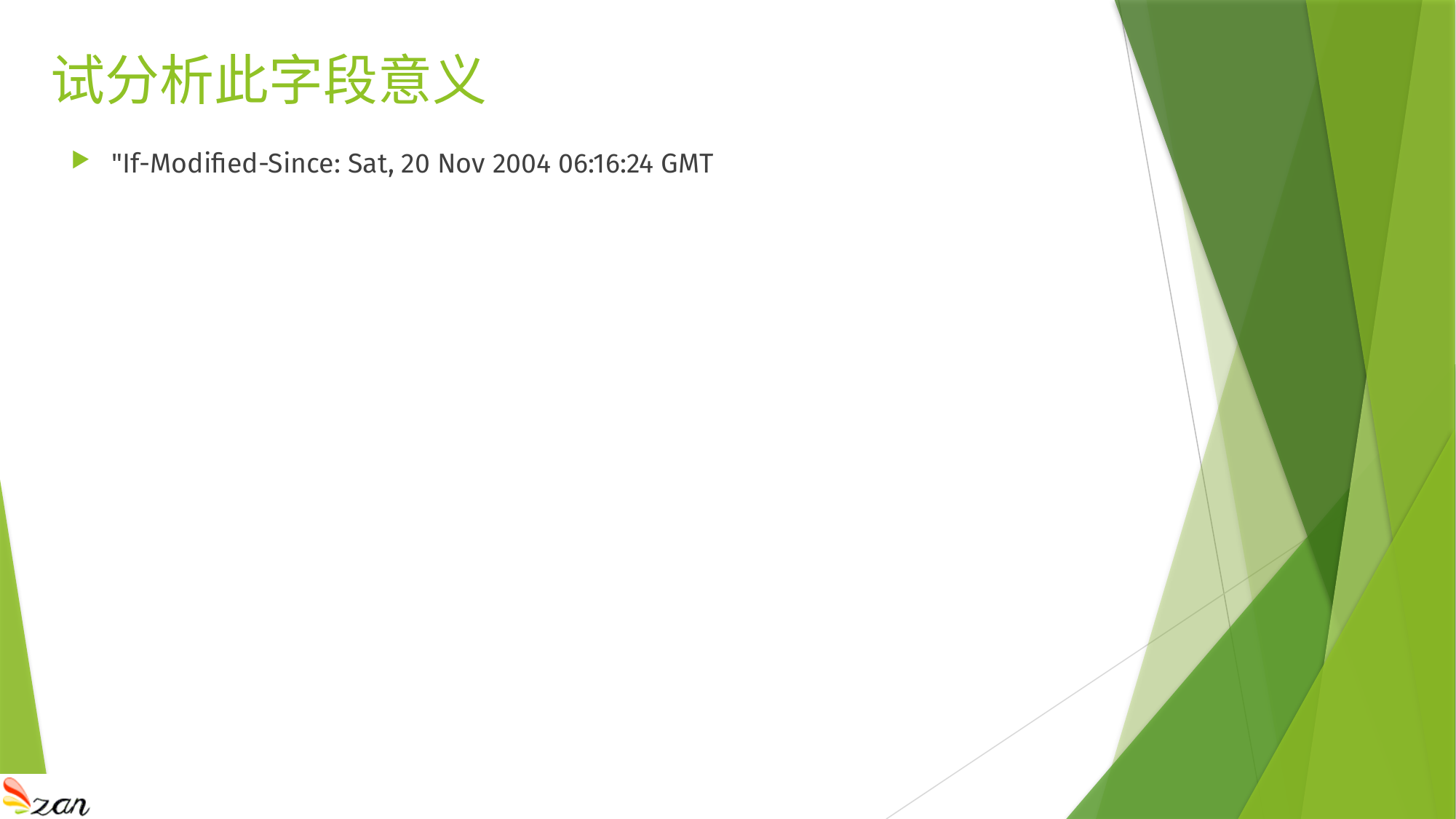

试分析此字段意义
"If-Modified-Since: Sat, 20 Nov 2004 06:16:24 GMT